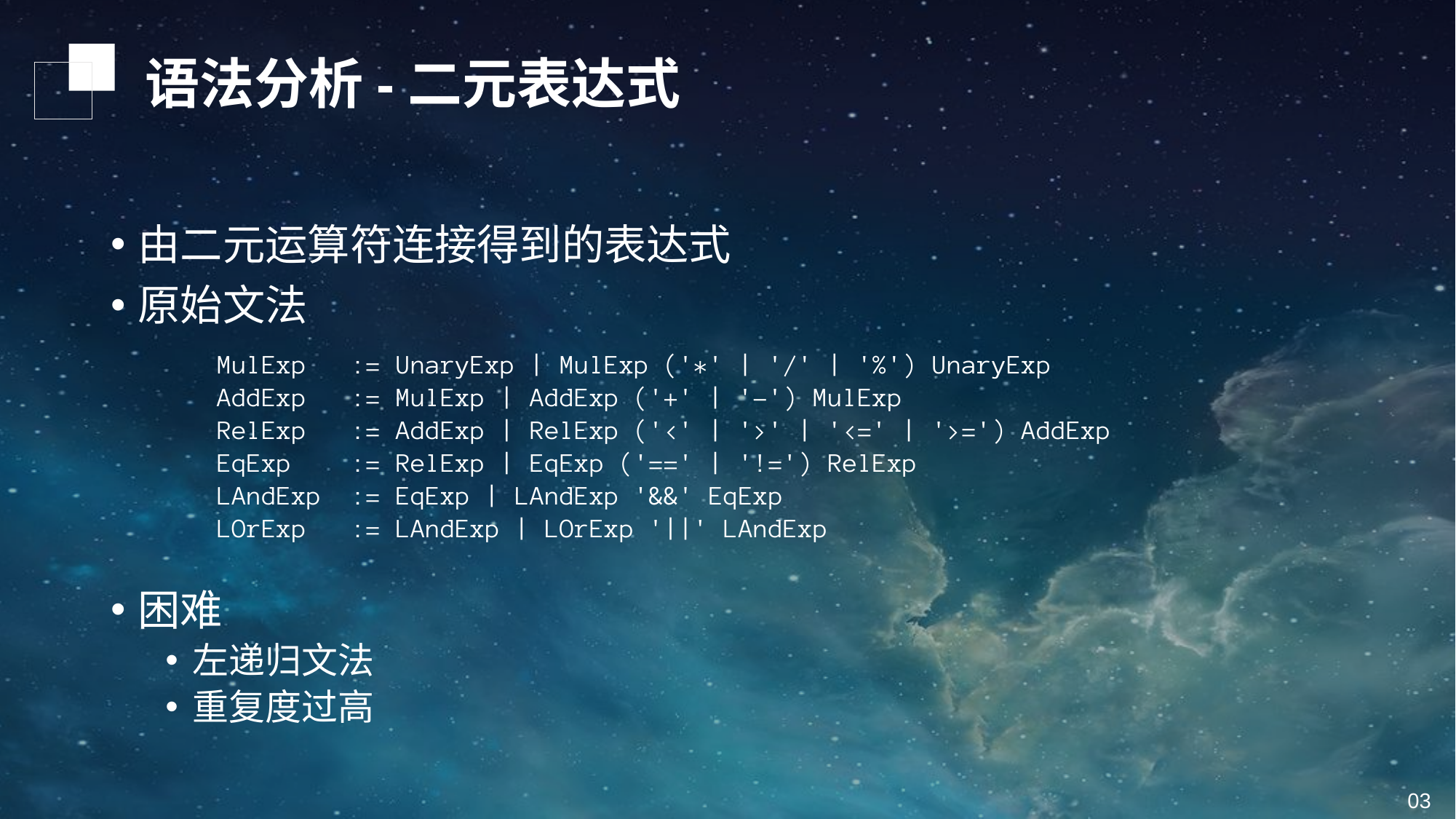

语法分析-二元表达式

由二元运算符连接得到的表达式
原始文法

困难
左递归文法
重复度过高
MulExp   := UnaryExp | MulExp ('*' | '/' | '%') UnaryExp
AddExp   := MulExp | AddExp ('+' | '-') MulExp
RelExp   := AddExp | RelExp ('<' | '>' | '<=' | '>=') AddExp
EqExp    := RelExp | EqExp ('==' | '!=') RelExp
LAndExp  := EqExp | LAndExp '&&' EqExp
LOrExp   := LAndExp | LOrExp '||' LAndExp
03